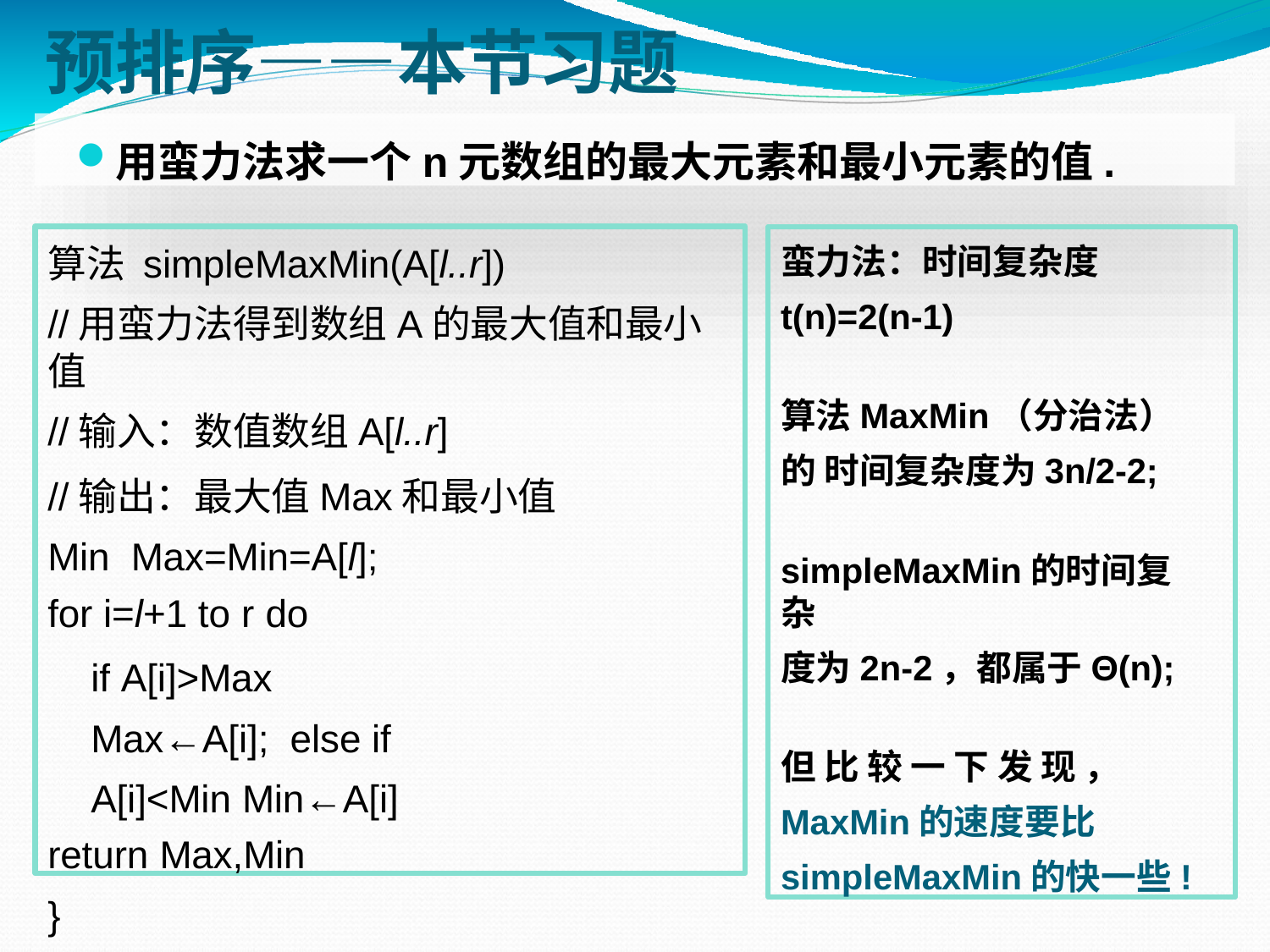

# 预排序——本节习题
用蛮力法求一个n元数组的最大元素和最小元素的值.
算法 simpleMaxMin(A[l..r])
//用蛮力法得到数组A的最大值和最小值
//输入：数值数组A[l..r]
//输出：最大值Max和最小值Min  Max=Min=A[l];
for i=l+1 to r do
if A[i]>Max	Max←A[i];  else if A[i]<Min Min←A[i]
return Max,Min
}

蛮力法：时间复杂度
t(n)=2(n-1)

算法MaxMin（分治法）的 时间复杂度为3n/2-2;

simpleMaxMin的时间复杂
度为2n-2，都属于Θ(n);

但 比 较 一 下 发 现 ，  MaxMin的速度要比 simpleMaxMin的快一些!